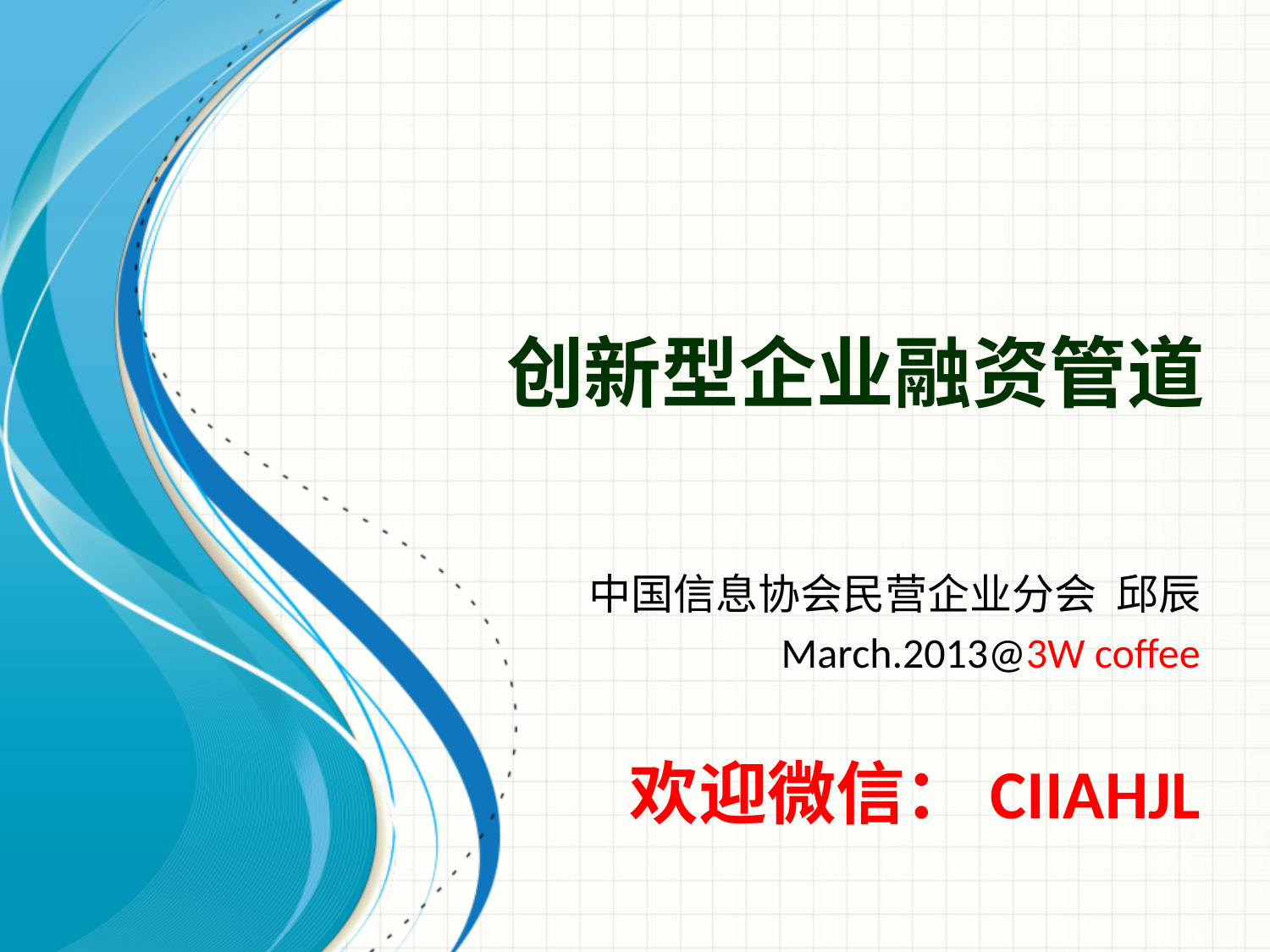

# 创新型企业融资管道
中国信息协会民营企业分会  邱辰
March.2013@3W coffee

欢迎微信：CIIAHJL